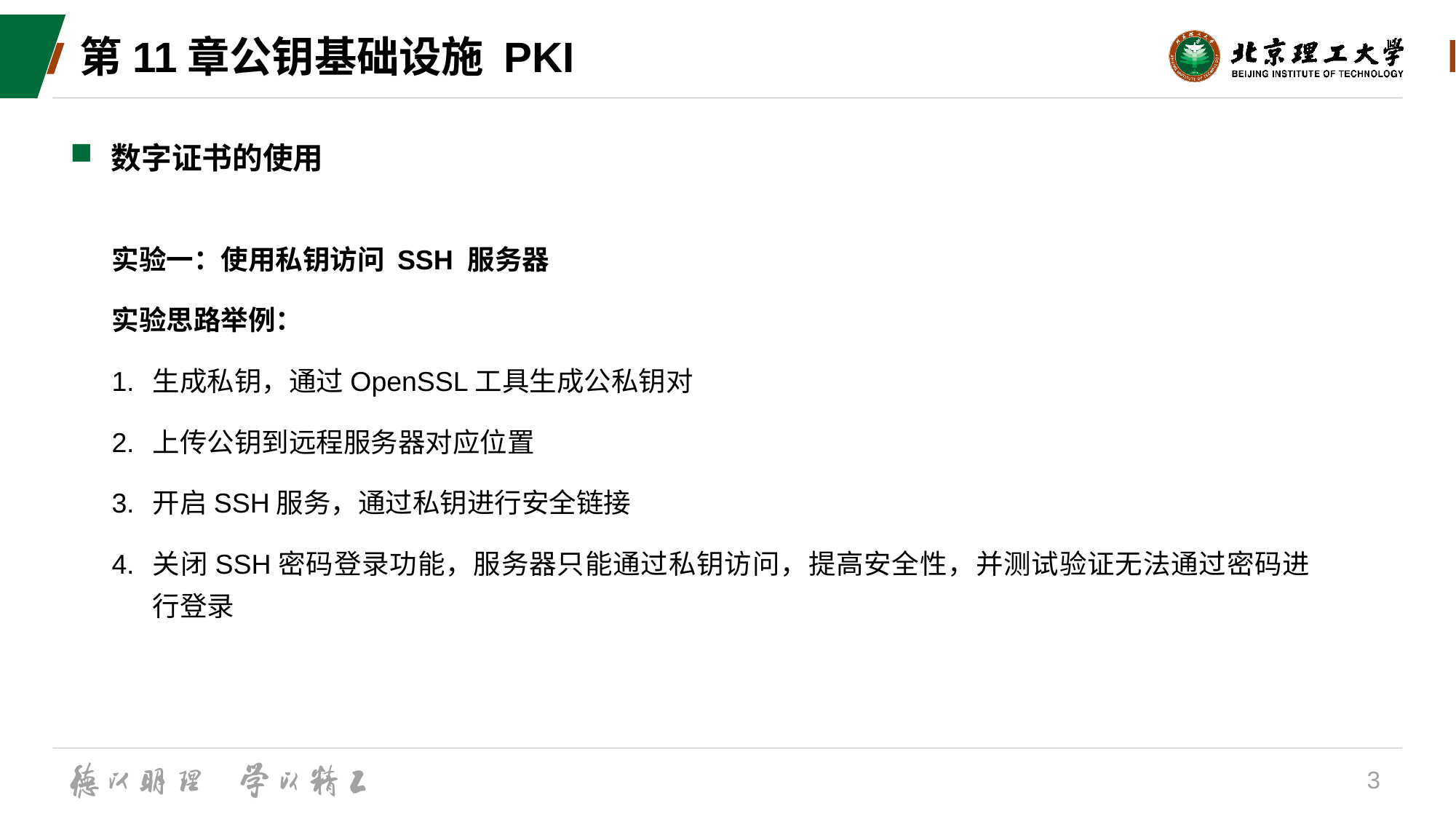

# 第11章公钥基础设施 PKI
数字证书的使用
实验一：使用私钥访问 SSH 服务器
实验思路举例：
生成私钥，通过OpenSSL工具生成公私钥对
上传公钥到远程服务器对应位置
开启SSH服务，通过私钥进行安全链接
关闭SSH密码登录功能，服务器只能通过私钥访问，提高安全性，并测试验证无法通过密码进行登录